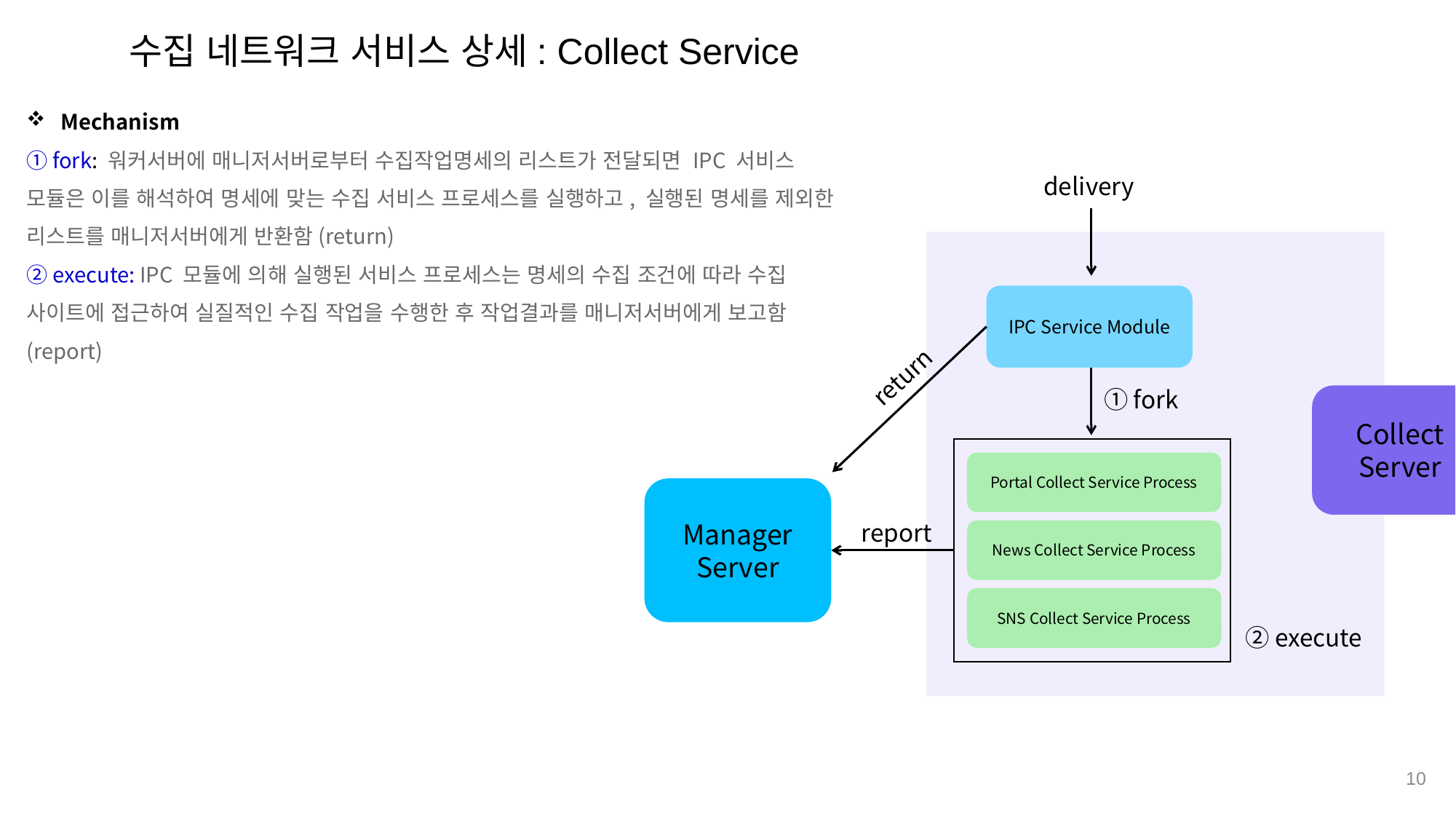

수집 네트워크 서비스 상세: Collect Service
Mechanism
① fork: 워커서버에 매니저서버로부터 수집작업명세의 리스트가 전달되면 IPC 서비스 모듈은 이를 해석하여 명세에 맞는 수집 서비스 프로세스를 실행하고, 실행된 명세를 제외한 리스트를 매니저서버에게 반환함(return)
② execute: IPC 모듈에 의해 실행된 서비스 프로세스는 명세의 수집 조건에 따라 수집 사이트에 접근하여 실질적인 수집 작업을 수행한 후 작업결과를 매니저서버에게 보고함(report)

delivery

IPC Service Module
① fork

Portal Collect Service Process
News Collect Service Process
SNS Collect Service Process
② execute
return
Collect
Server
Manager
Server
report
10